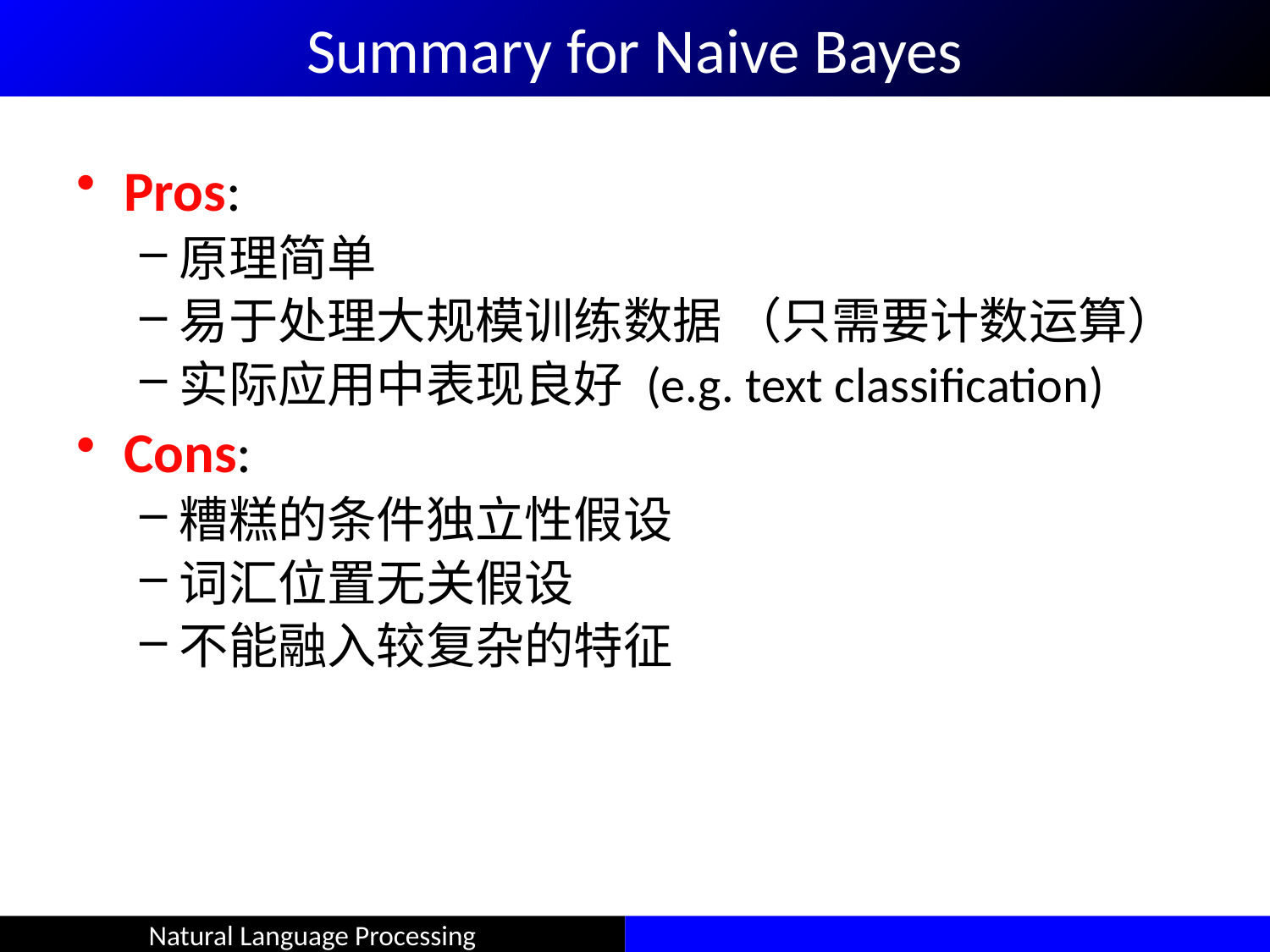

Summary for Naive Bayes
Pros:
原理简单
易于处理大规模训练数据 （只需要计数运算）
实际应用中表现良好 (e.g. text classification)
Cons:
糟糕的条件独立性假设
词汇位置无关假设
不能融入较复杂的特征